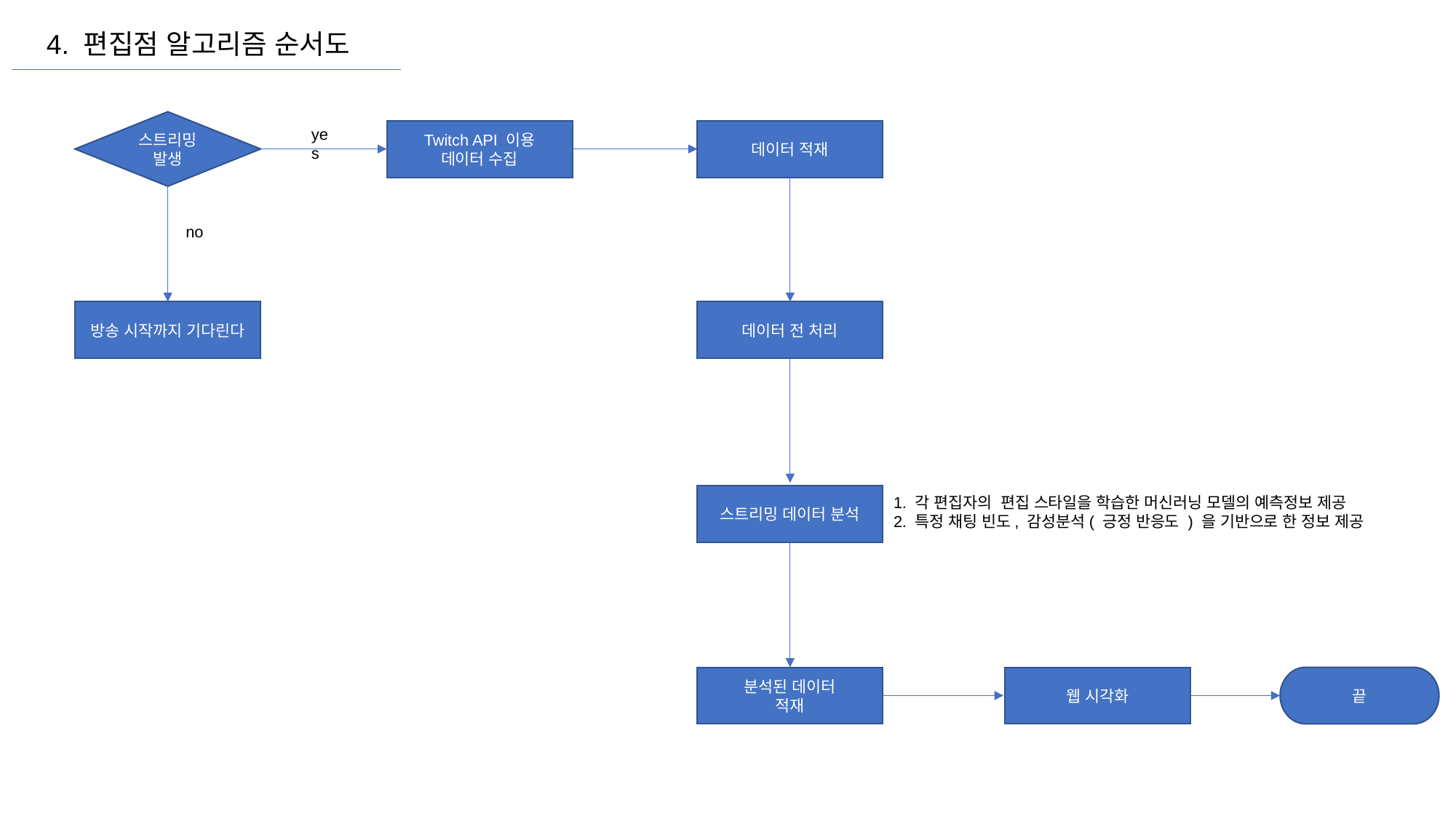

4. 편집점 알고리즘 순서도
스트리밍 발생
yes
Twitch API 이용
데이터 수집
데이터 적재
no
데이터 전 처리
방송 시작까지 기다린다
스트리밍 데이터 분석
1. 각 편집자의  편집 스타일을 학습한 머신러닝 모델의 예측정보 제공
2. 특정 채팅 빈도, 감성분석( 긍정 반응도 ) 을 기반으로 한 정보 제공
끝
웹 시각화
분석된 데이터
적재